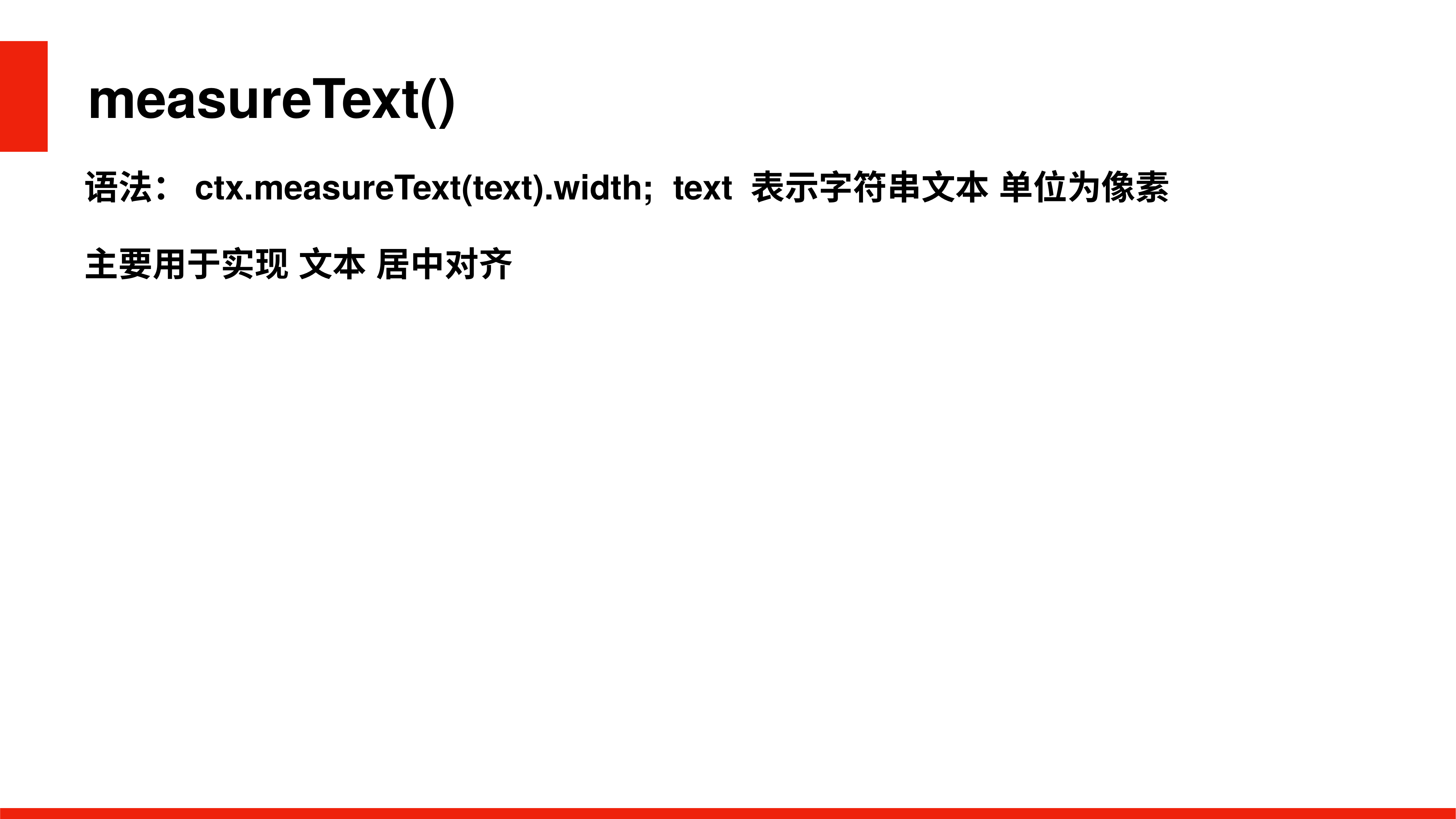

measureText()
语法：ctx.measureText(text).width;  text 表示字符串文本 单位为像素
主要用于实现 文本 居中对齐
30